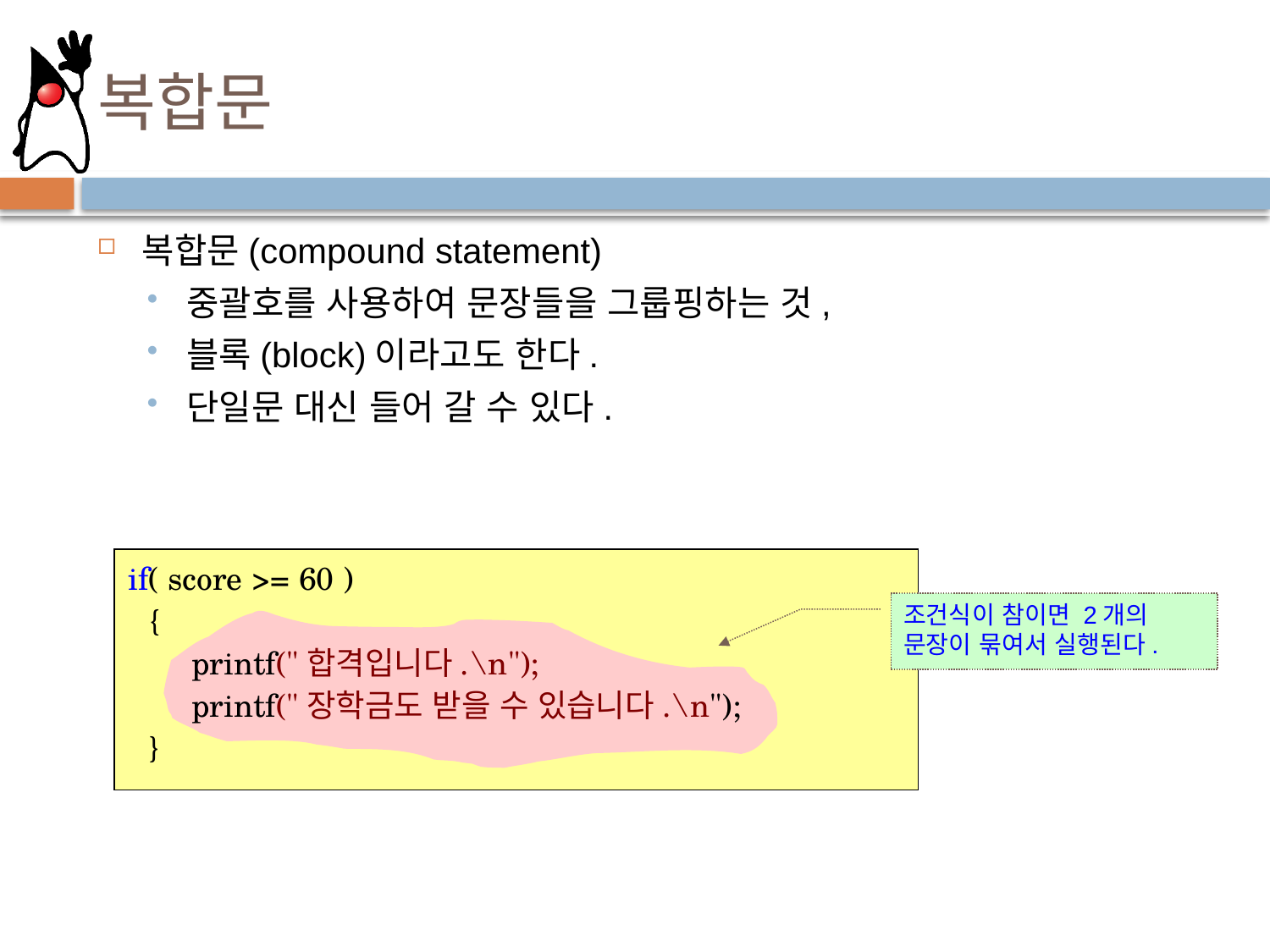

# 복합문
복합문(compound statement)
중괄호를 사용하여 문장들을 그룹핑하는 것,
블록(block)이라고도 한다.
단일문 대신 들어 갈 수 있다.

if( score >= 60 )
  {
      printf("합격입니다.\n");
      printf("장학금도 받을 수 있습니다.\n");
  }
조건식이 참이면 2개의 문장이 묶여서 실행된다.